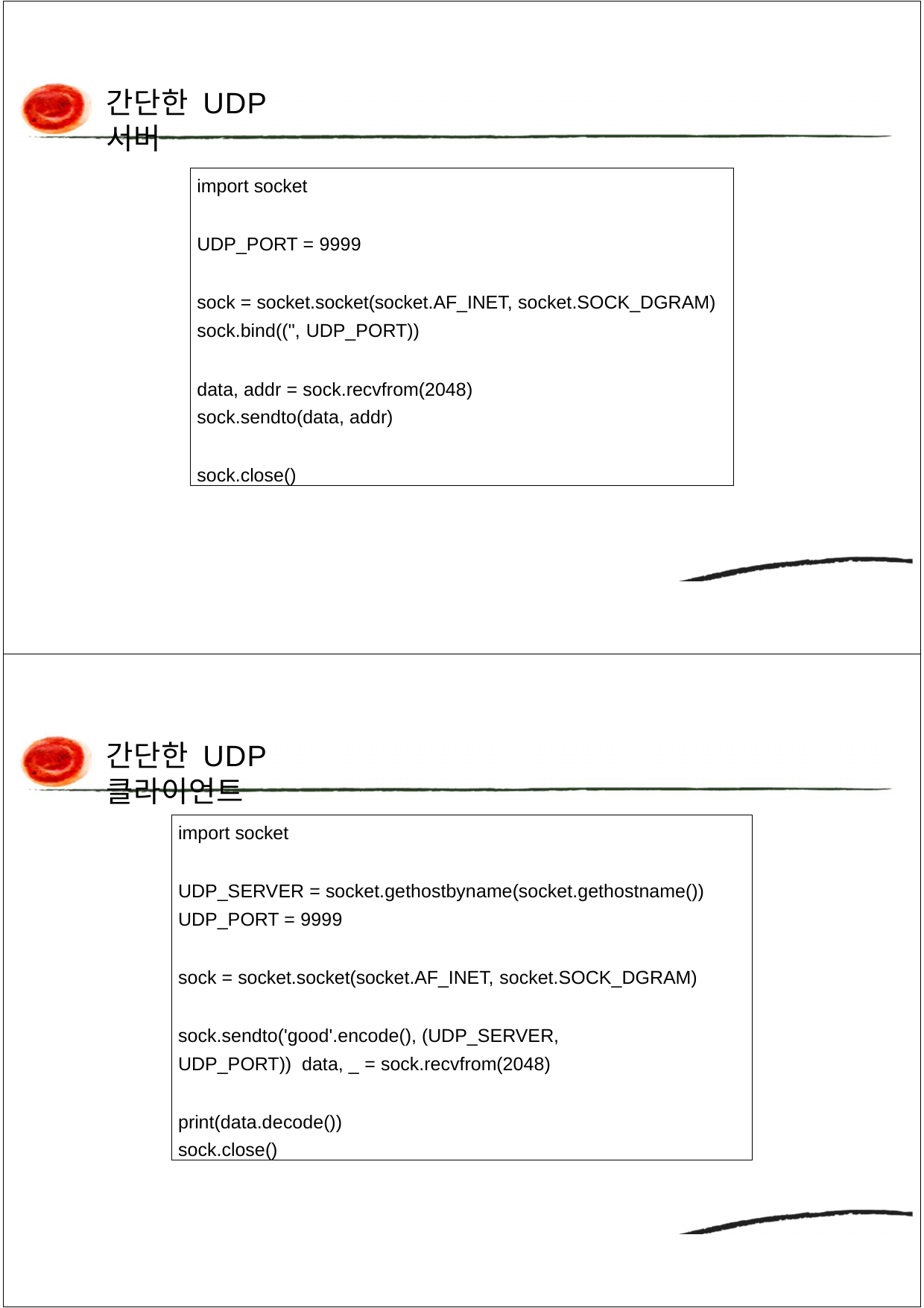

간단한 UDP 서버
import socket

UDP_PORT = 9999

sock = socket.socket(socket.AF_INET, socket.SOCK_DGRAM)  sock.bind(('', UDP_PORT))

data, addr = sock.recvfrom(2048)  sock.sendto(data, addr)

sock.close()

간단한 UDP 클라이언트
import socket

UDP_SERVER = socket.gethostbyname(socket.gethostname())
UDP_PORT = 9999

sock = socket.socket(socket.AF_INET, socket.SOCK_DGRAM)

sock.sendto('good'.encode(), (UDP_SERVER, UDP_PORT))  data, _ = sock.recvfrom(2048)

print(data.decode())  sock.close()